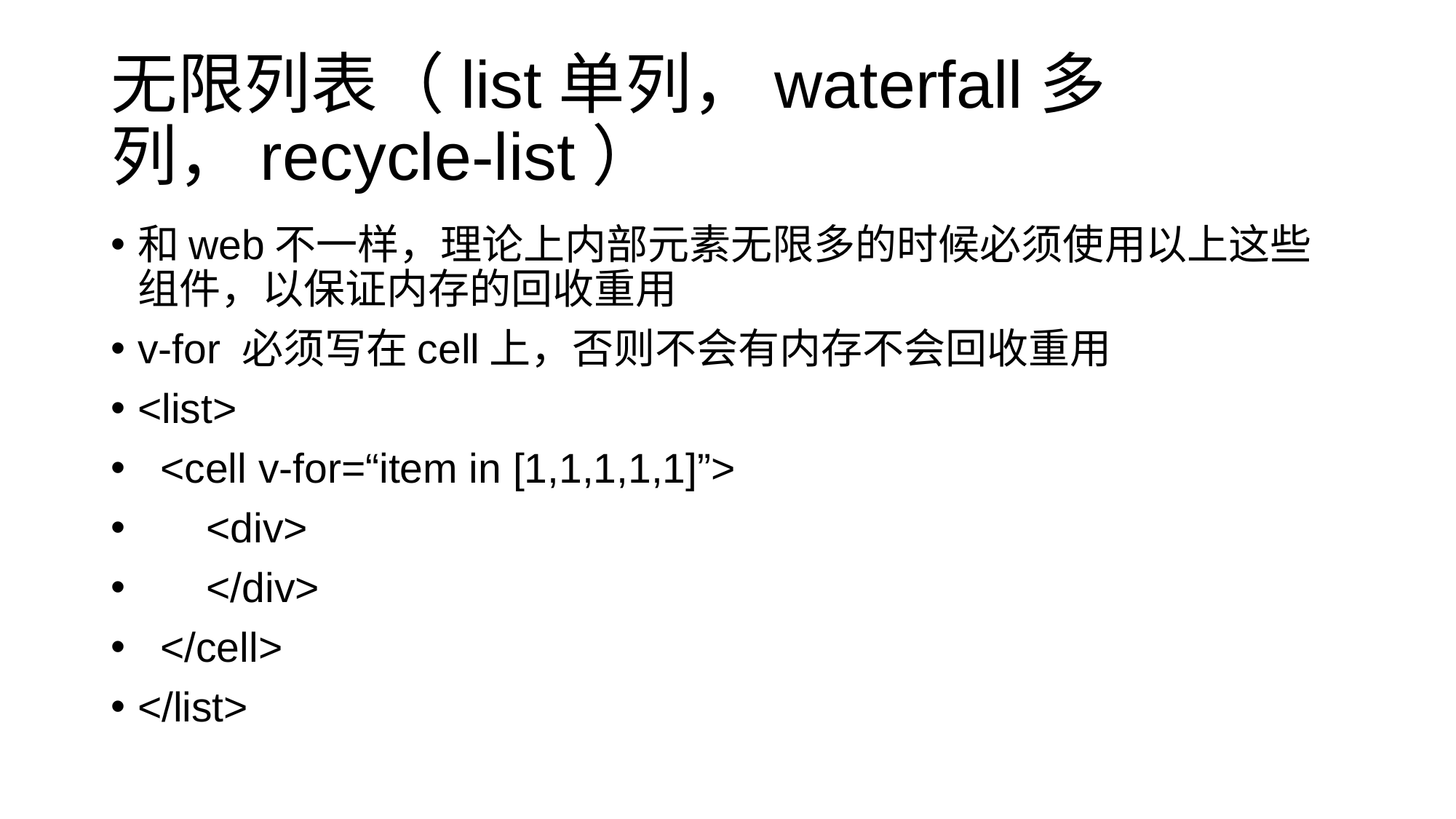

# 无限列表（list单列，waterfall多列，recycle-list）
和web不一样，理论上内部元素无限多的时候必须使用以上这些组件，以保证内存的回收重用
v-for 必须写在cell上，否则不会有内存不会回收重用
<list>
  <cell v-for=“item in [1,1,1,1,1]”>
      <div>
      </div>
  </cell>
</list>